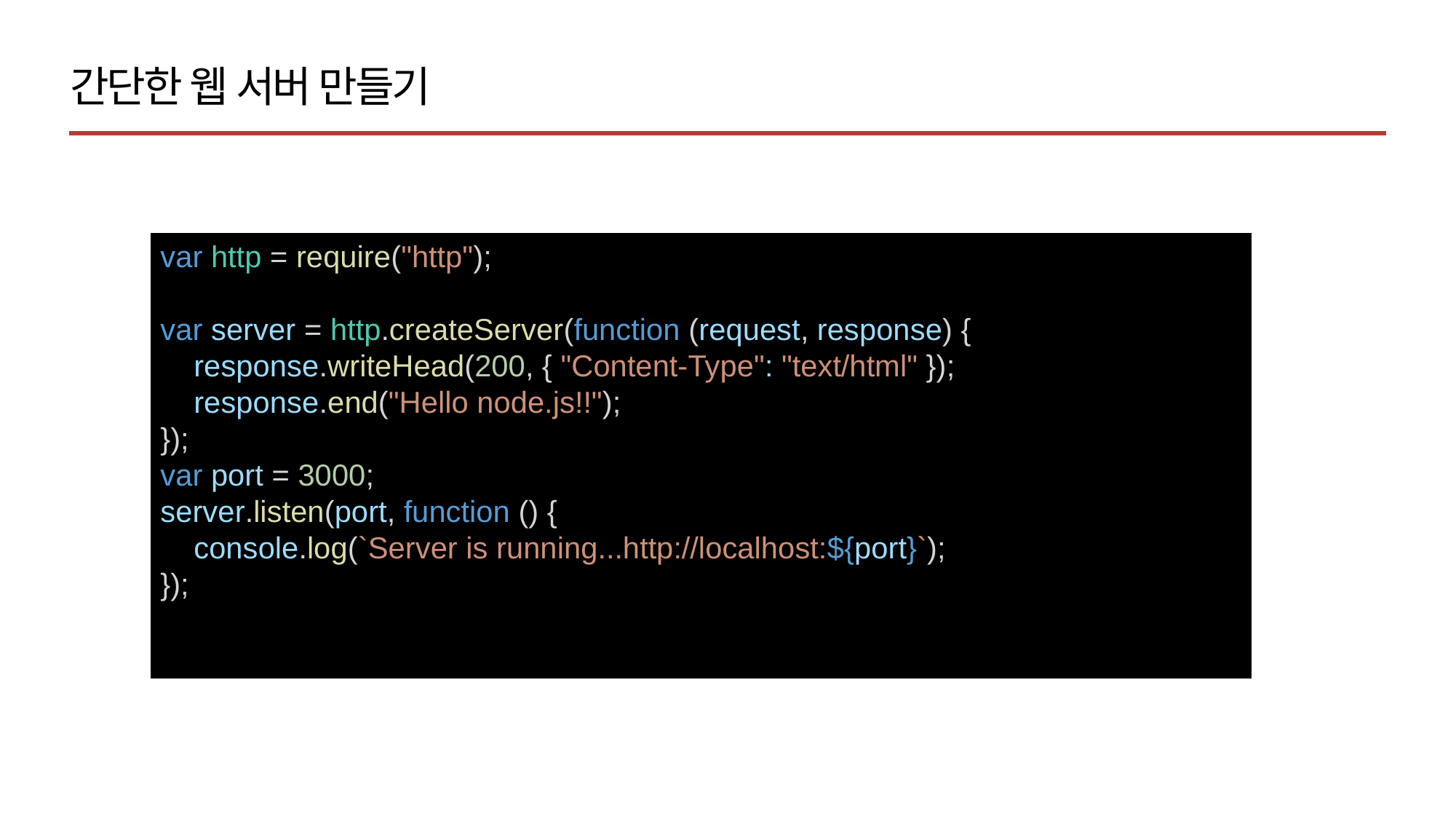

간단한 웹 서버 만들기
var http = require("http");
var server = http.createServer(function (request, response) {
    response.writeHead(200, { "Content-Type": "text/html" });
    response.end("Hello node.js!!");
});
var port = 3000;
server.listen(port, function () {
    console.log(`Server is running...http://localhost:${port}`);
});